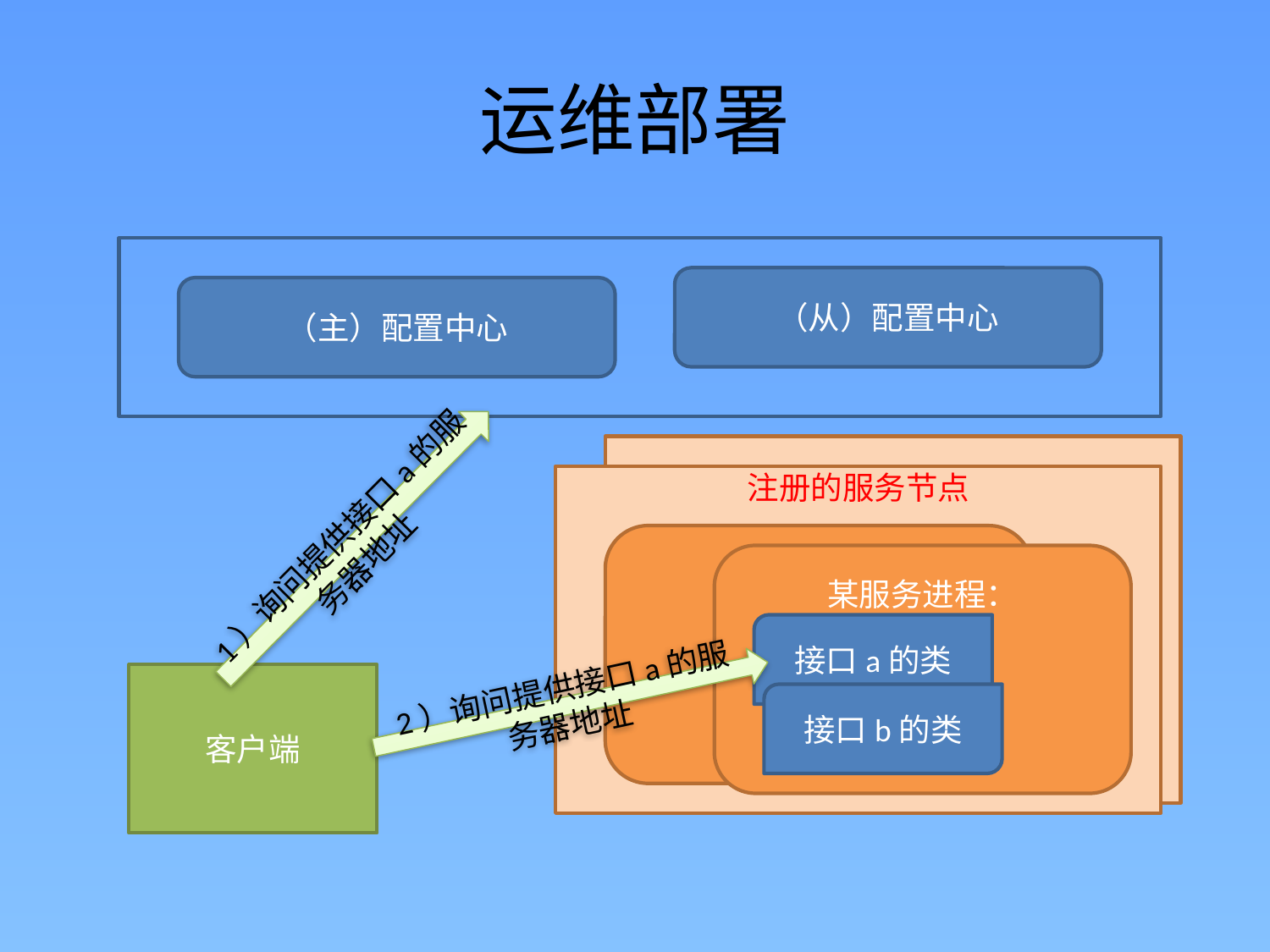

# 运维部署

（从）配置中心
（主）配置中心

注册的服务节点

1）询问提供接口a的服务器地址

某服务进程：

接口a的类
客户端
接口b的类
2）询问提供接口a的服务器地址